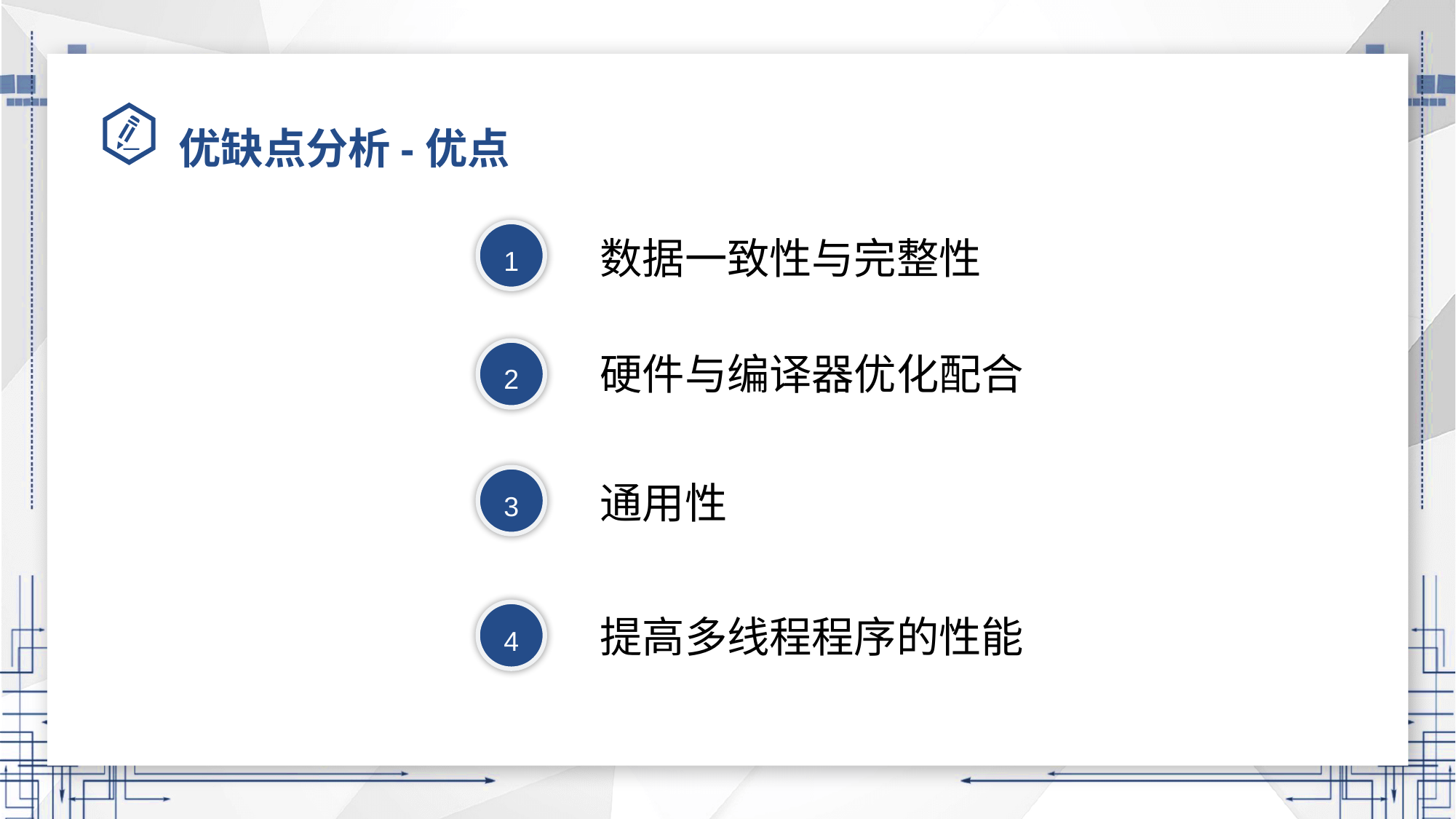

# 优缺点分析-优点

1

数据一致性与完整性
2

硬件与编译器优化配合
3

通用性
4

提高多线程程序的性能